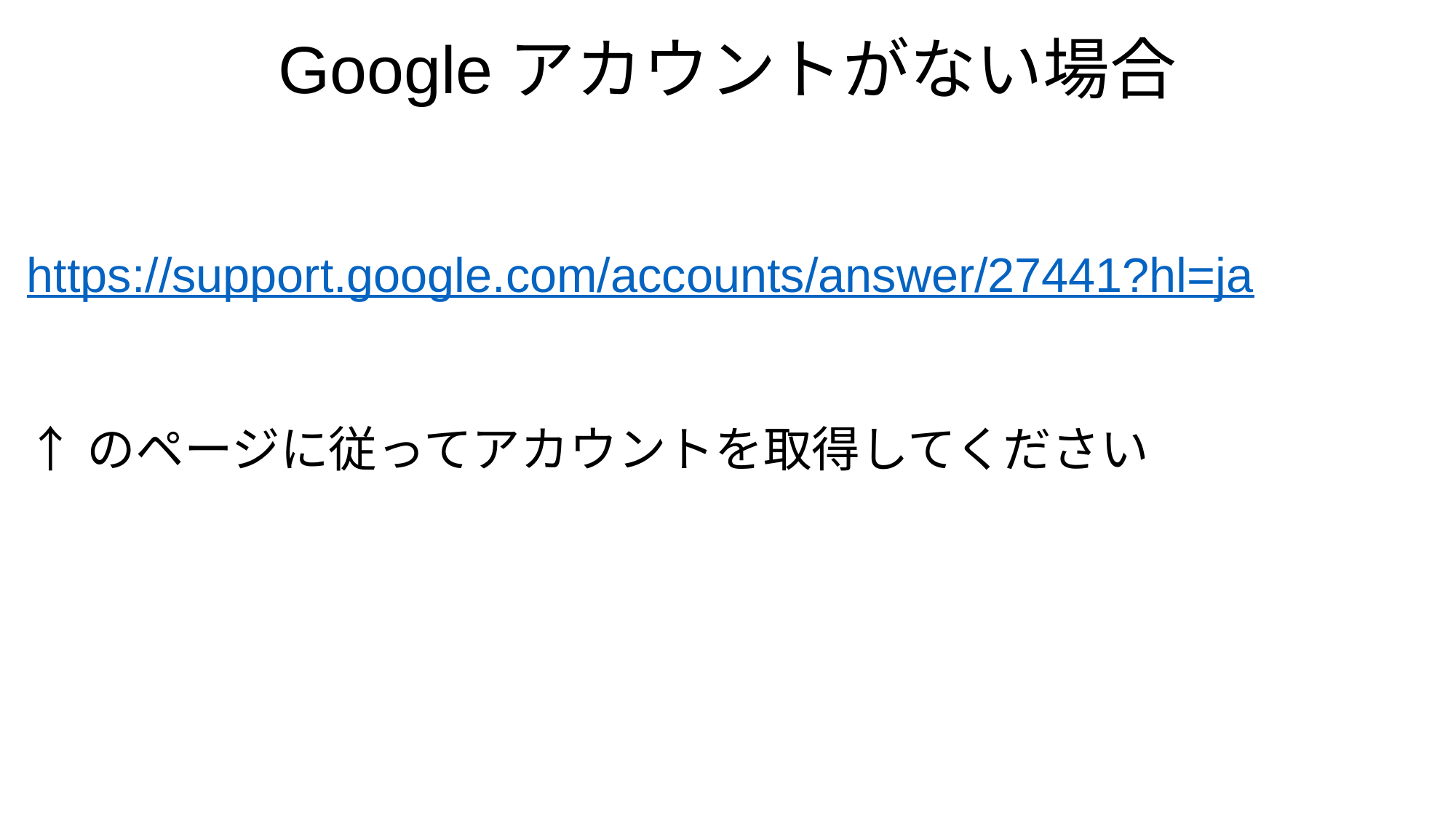

Googleアカウントがない場合
https://support.google.com/accounts/answer/27441?hl=ja

↑のページに従ってアカウントを取得してください